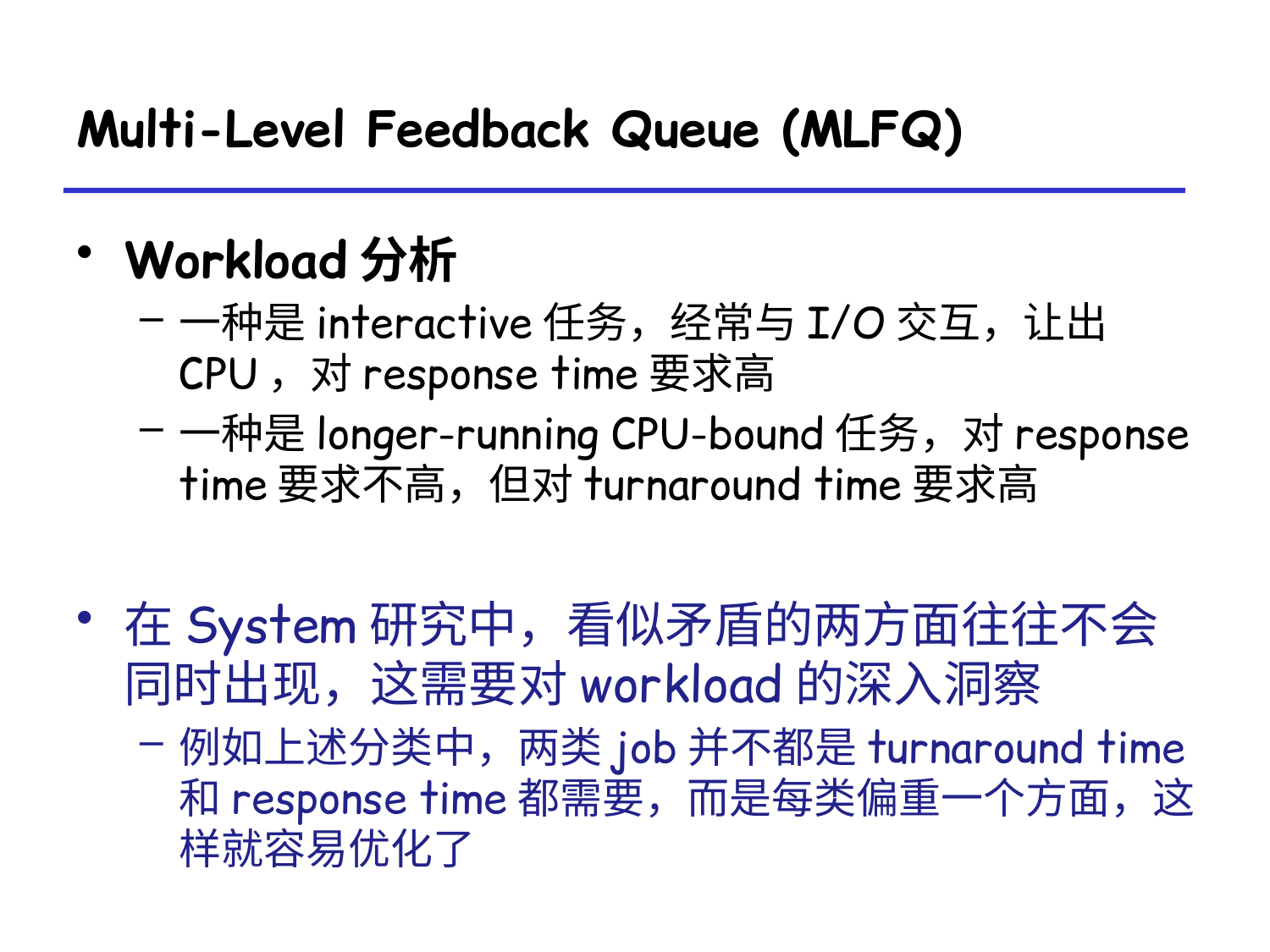

# Multi-Level Feedback Queue (MLFQ)
Workload分析
一种是interactive任务，经常与I/O交互，让出CPU，对response time要求高
一种是longer-running CPU-bound任务，对response time要求不高，但对turnaround time要求高

在System研究中，看似矛盾的两方面往往不会同时出现，这需要对workload的深入洞察
例如上述分类中，两类job并不都是turnaround time和response time都需要，而是每类偏重一个方面，这样就容易优化了
23